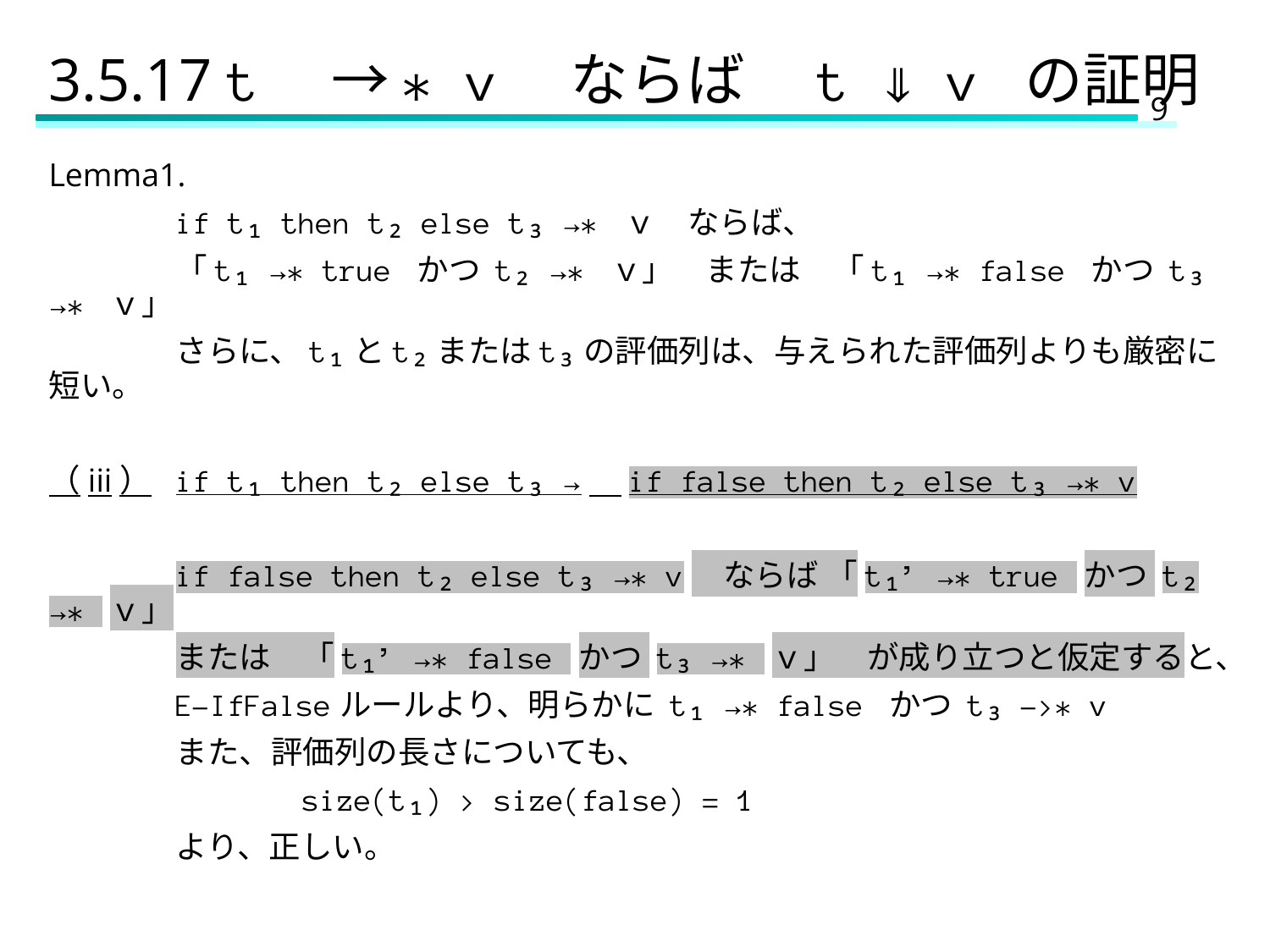

# 3.5.17 t　→* v　ならば　t ⇓ v の証明
Lemma1.
	if t₁ then t₂ else t₃ →* ｖ　ならば、
	「t₁ →* true かつ t₂ →* ｖ」　または　「t₁ →* false かつ t₃ →* ｖ」
　	さらに、t₁とt₂またはt₃の評価列は、与えられた評価列よりも厳密に短い。

（iii）	if t₁ then t₂ else t₃ →　if false then t₂ else t₃ →* v

	if false then t₂ else t₃ →* v　ならば 「t₁’ →* true かつ t₂ →* ｖ」
	または　「t₁’ →* false かつ t₃ →* ｖ」　が成り立つと仮定すると、
	E-IfFalseルールより、明らかに t₁ →* false かつ t₃ ->* v
	また、評価列の長さについても、
		size(t₁) > size(false) = 1
	より、正しい。